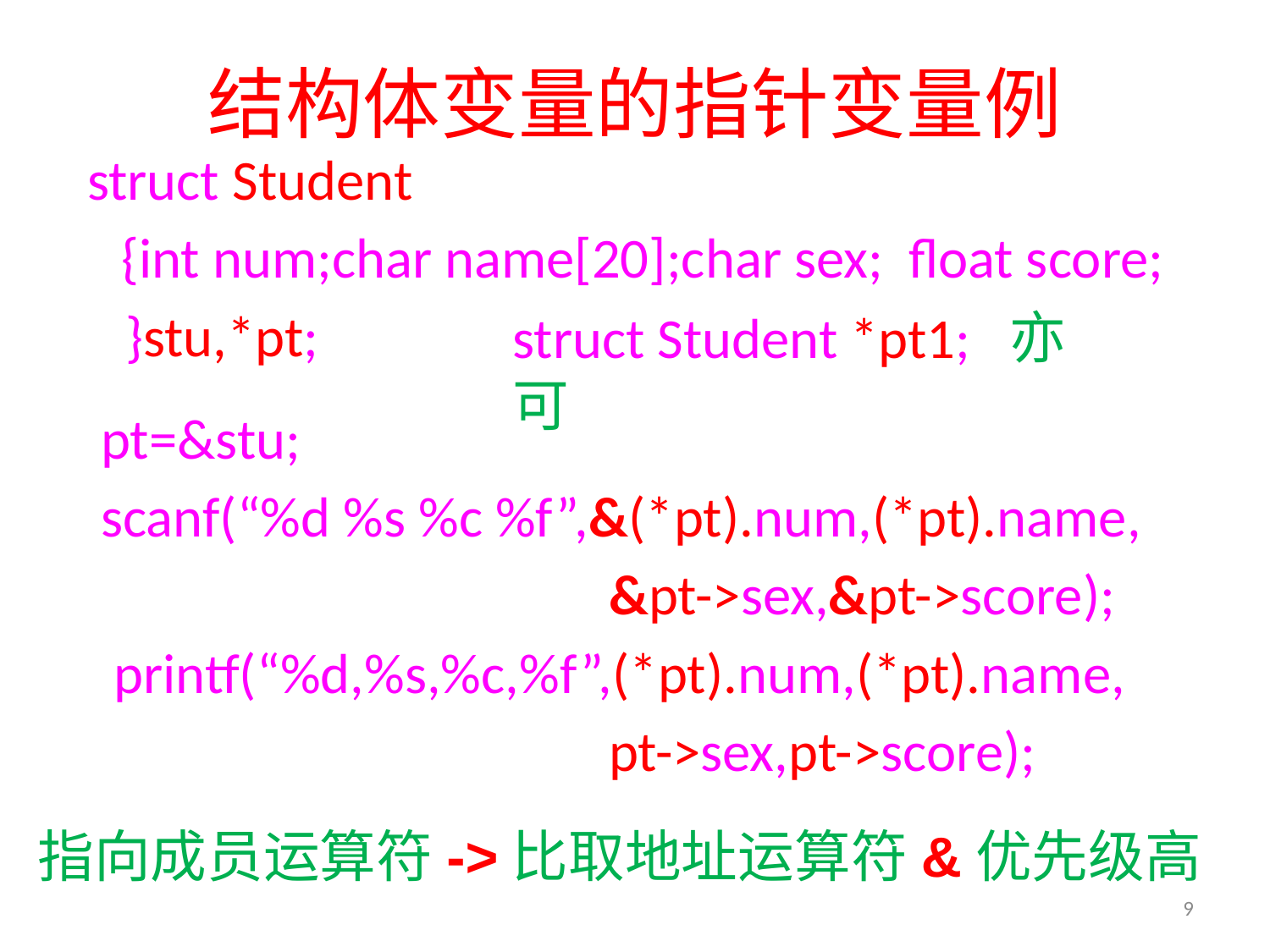

# 结构体变量的指针变量例
struct Student
 {int num;char name[20];char sex;  float score;
   }stu,*pt;
struct Student *pt1;  亦可
pt=&stu;
scanf(“%d %s %c %f”,&(*pt).num,(*pt).name,
                                        &pt->sex,&pt->score);
 printf(“%d,%s,%c,%f”,(*pt).num,(*pt).name,
                                        pt->sex,pt->score);
指向成员运算符->比取地址运算符&优先级高
9